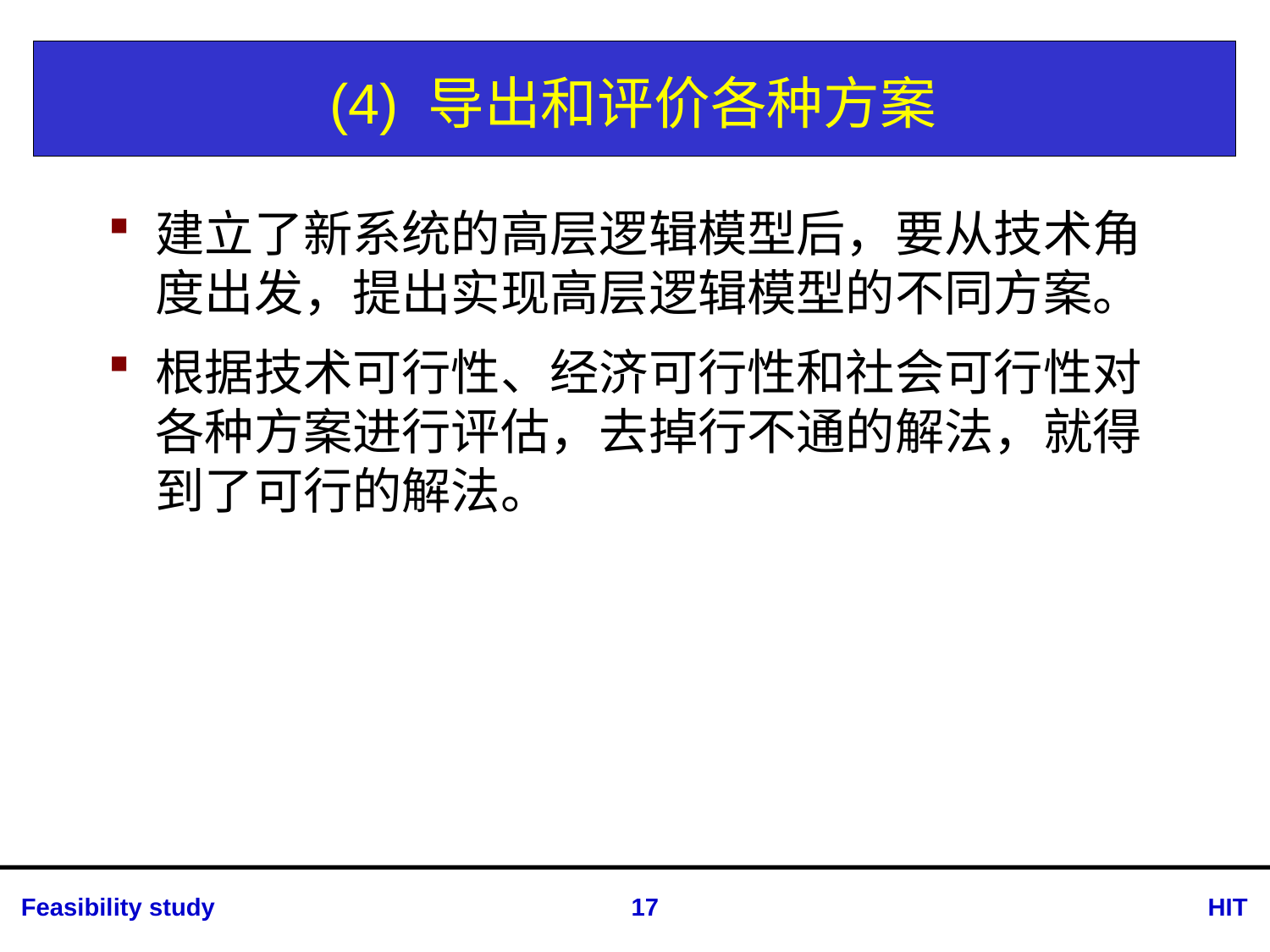

# (4) 导出和评价各种方案
建立了新系统的高层逻辑模型后，要从技术角度出发，提出实现高层逻辑模型的不同方案。
根据技术可行性、经济可行性和社会可行性对各种方案进行评估，去掉行不通的解法，就得到了可行的解法。